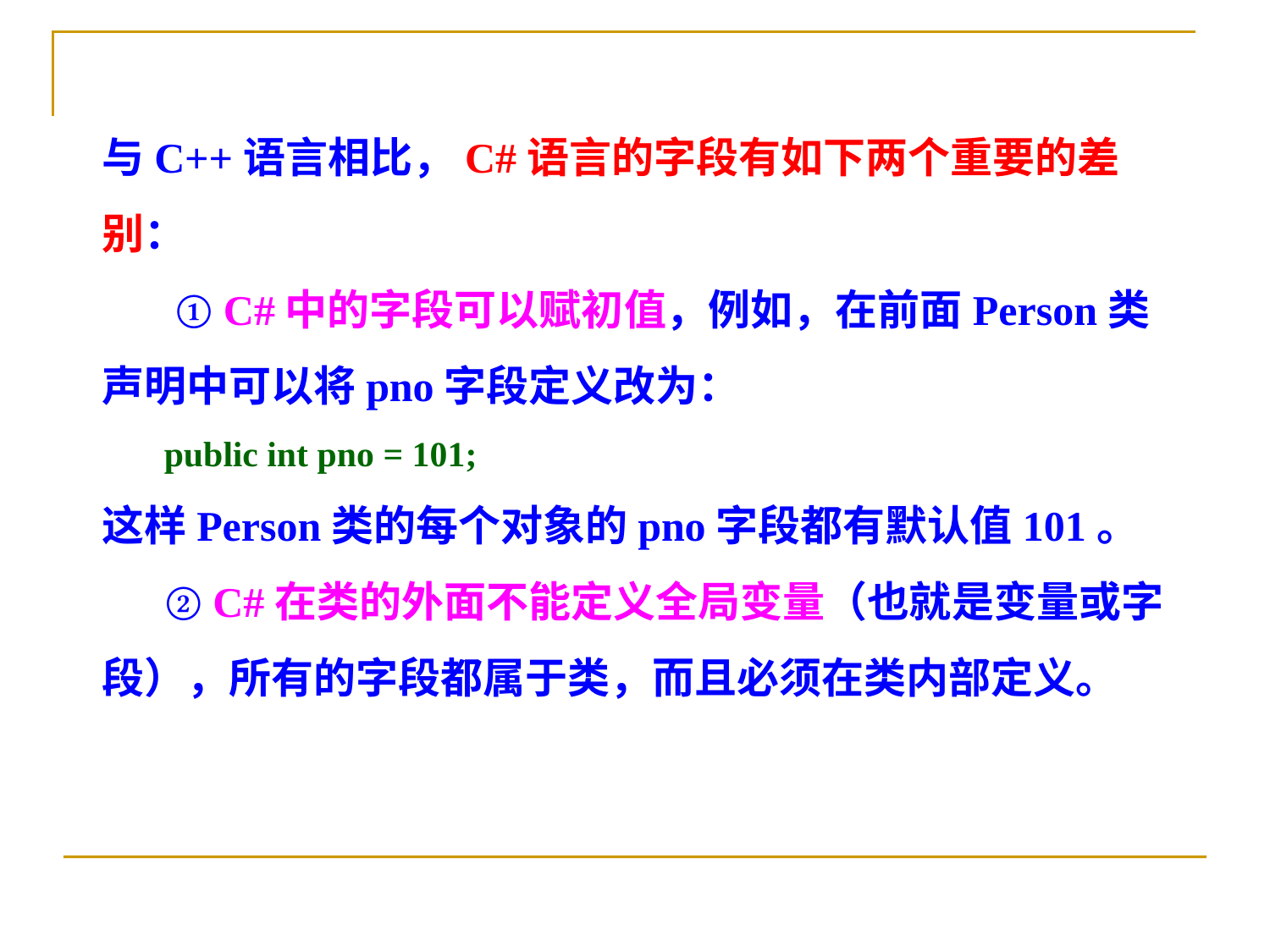

与C++语言相比，C#语言的字段有如下两个重要的差别：
       ① C#中的字段可以赋初值，例如，在前面Person类声明中可以将pno字段定义改为：
       public int pno = 101;
这样Person类的每个对象的pno字段都有默认值101。
      ② C#在类的外面不能定义全局变量（也就是变量或字段），所有的字段都属于类，而且必须在类内部定义。